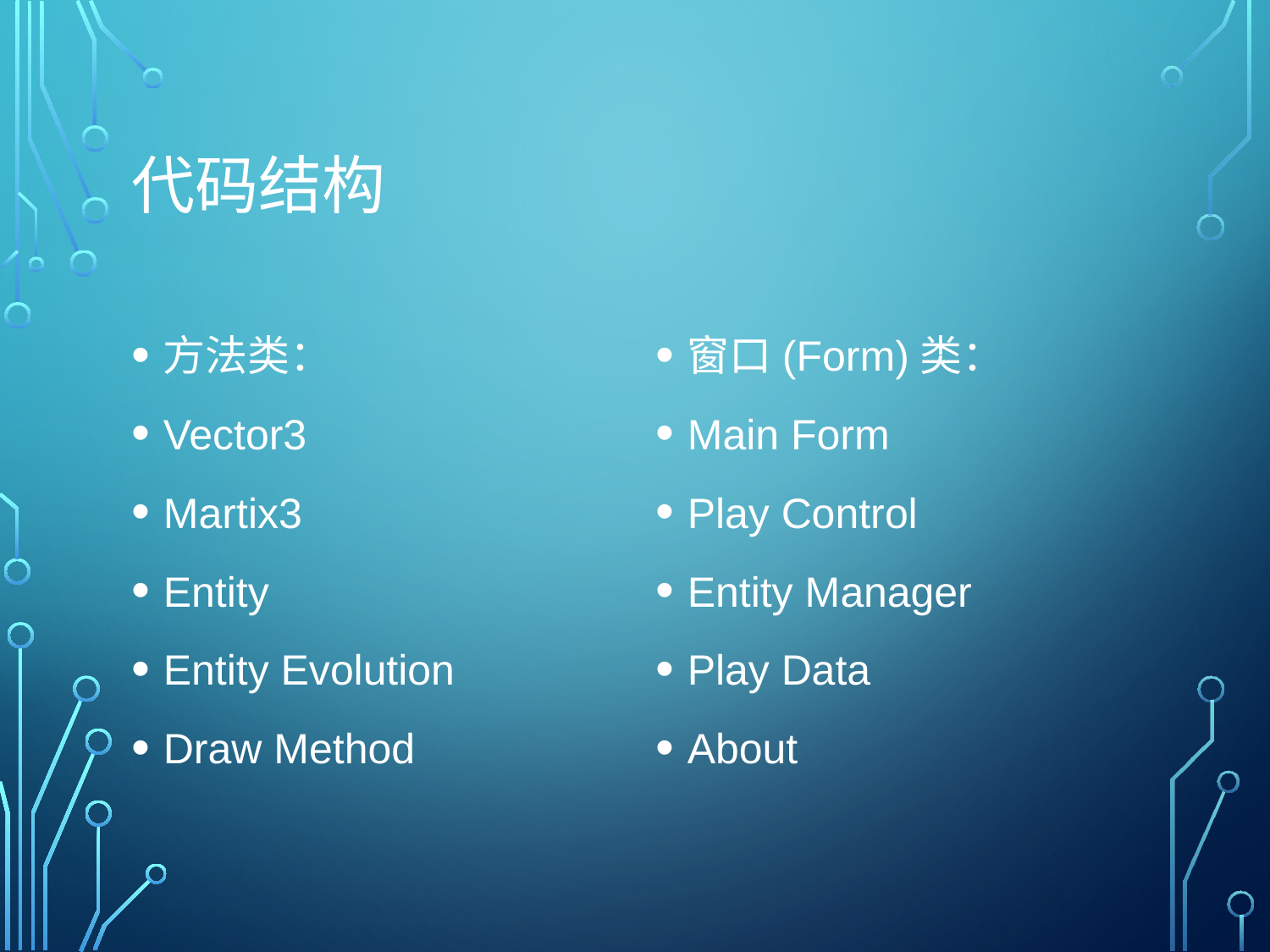

# 代码结构
方法类：
Vector3
Martix3
Entity
Entity Evolution
Draw Method
窗口(Form)类：
Main Form
Play Control
Entity Manager
Play Data
About